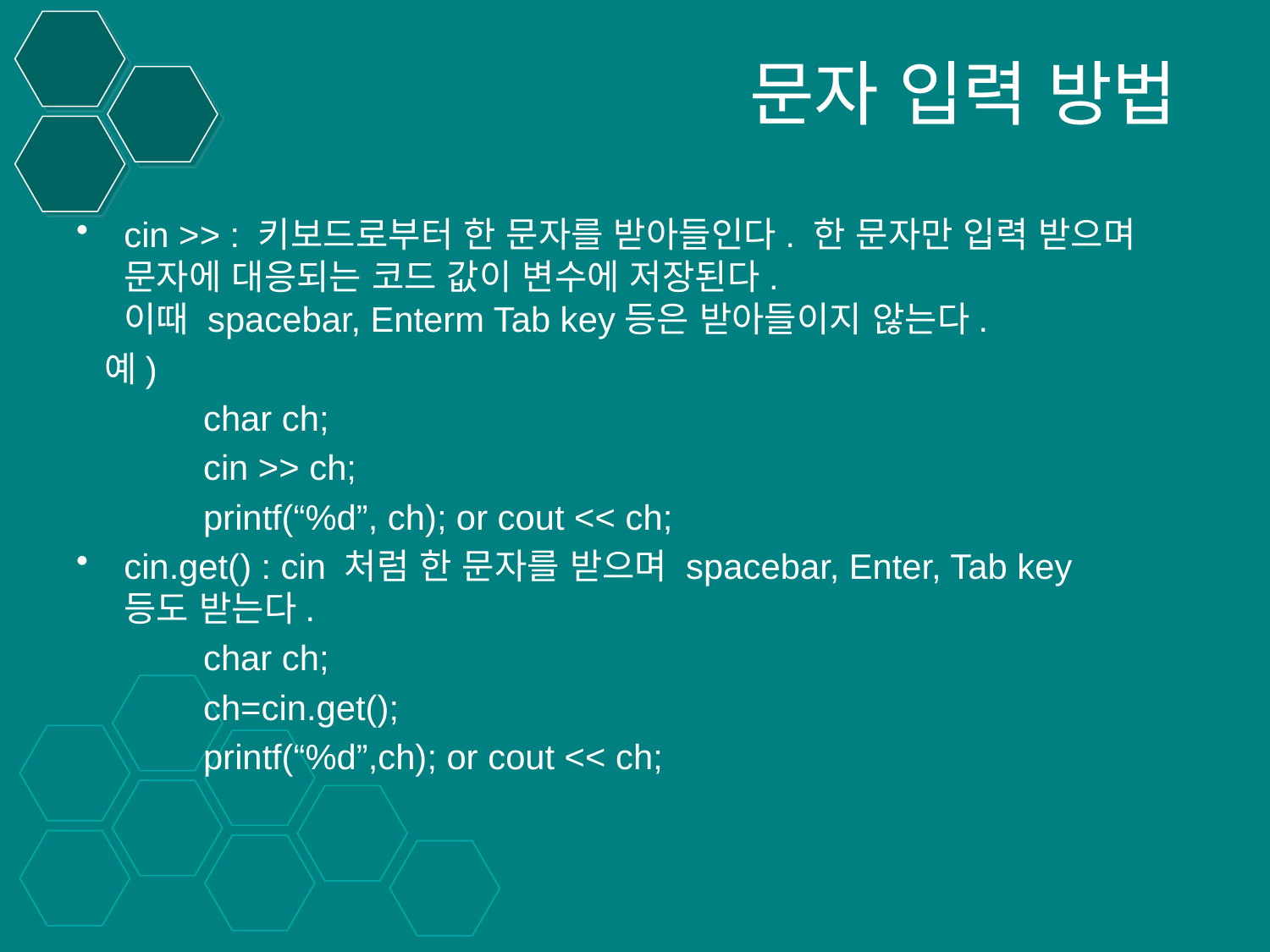

# 문자 입력 방법
cin >> : 키보드로부터 한 문자를 받아들인다. 한 문자만 입력 받으며 문자에 대응되는 코드 값이 변수에 저장된다.
이때 spacebar, Enterm Tab key등은 받아들이지 않는다.
  예)
	char ch;
	cin >> ch;
	printf(“%d”, ch); or cout << ch;
cin.get() : cin 처럼 한 문자를 받으며 spacebar, Enter, Tab key 등도 받는다.
	char ch;
	ch=cin.get();
	printf(“%d”,ch); or cout << ch;